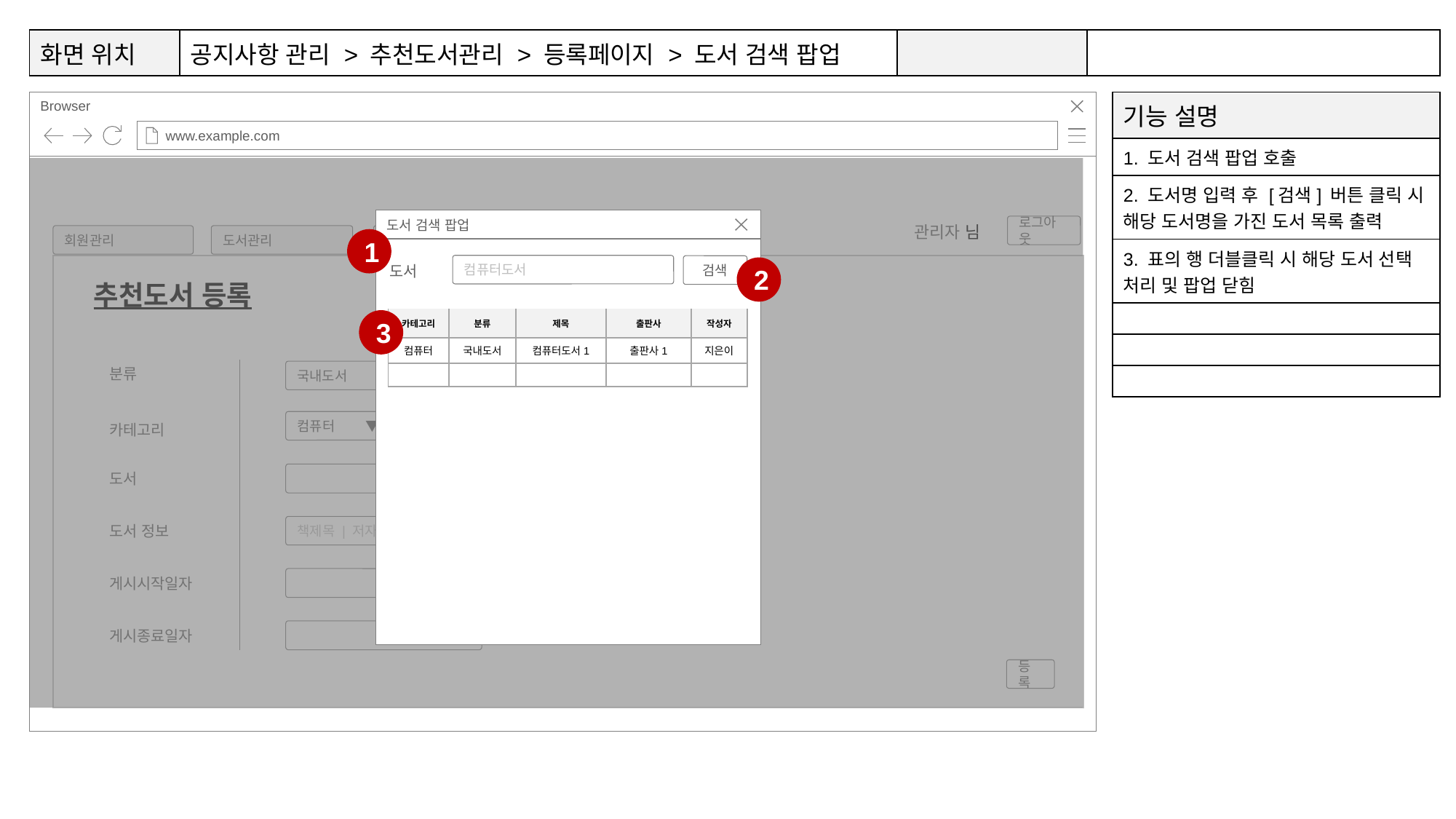

| 화면 위치 | 공지사항 관리 > 추천도서관리 > 등록페이지 > 도서 검색 팝업 |  |  |
| --- | --- | --- | --- |
3
4
5
1
2
8
9
6
7
| 기능 설명 |
| --- |
| 1. 도서 검색 팝업 호출 |
| 2. 도서명 입력 후 [검색] 버튼 클릭 시 해당 도서명을 가진 도서 목록 출력 |
| 3. 표의 행 더블클릭 시 해당 도서 선택 처리 및 팝업 닫힘 |
|  |
|  |
|  |

도서 검색 팝업

관리자 님
로그아웃
시스템 관리
회원관리
도서관리
대출 / 반납
1
컴퓨터도서

검색
도서
2
추천도서 등록
| 카테고리 | 분류 | 제목 | 출판사 | 작성자 |
| --- | --- | --- | --- | --- |
| 컴퓨터 | 국내도서 | 컴퓨터도서1 | 출판사1 | 지은이 |
|  |  |  |  |  |
3
분류
국내도서        ▼
컴퓨터        ▼
카테고리
도서
도서 검색

도서 정보
책제목 | 저자 | 출판사
게시시작일자

게시종료일자

등록